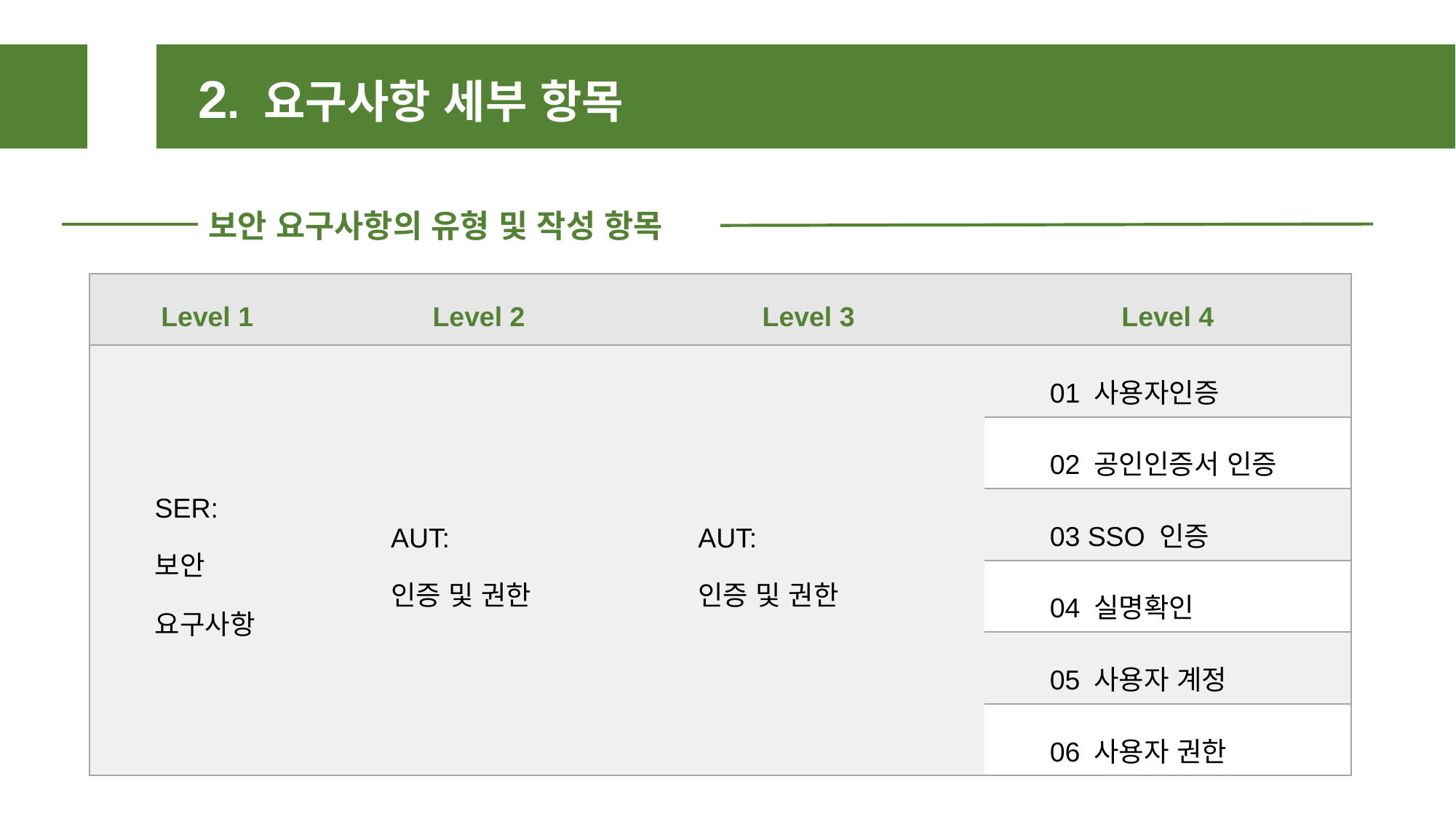

2. 요구사항 세부 항목
보안 요구사항의 유형 및 작성 항목
| Level 1 | Level 2 | Level 3 | Level 4 |
| --- | --- | --- | --- |
| SER: 보안 요구사항 | AUT: 인증 및 권한 | AUT: 인증 및 권한 | 01 사용자인증 |
|  |  |  | 02 공인인증서 인증 |
|  |  |  | 03 SSO 인증 |
|  |  |  | 04 실명확인 |
|  |  |  | 05 사용자 계정 |
|  |  |  | 06 사용자 권한 |